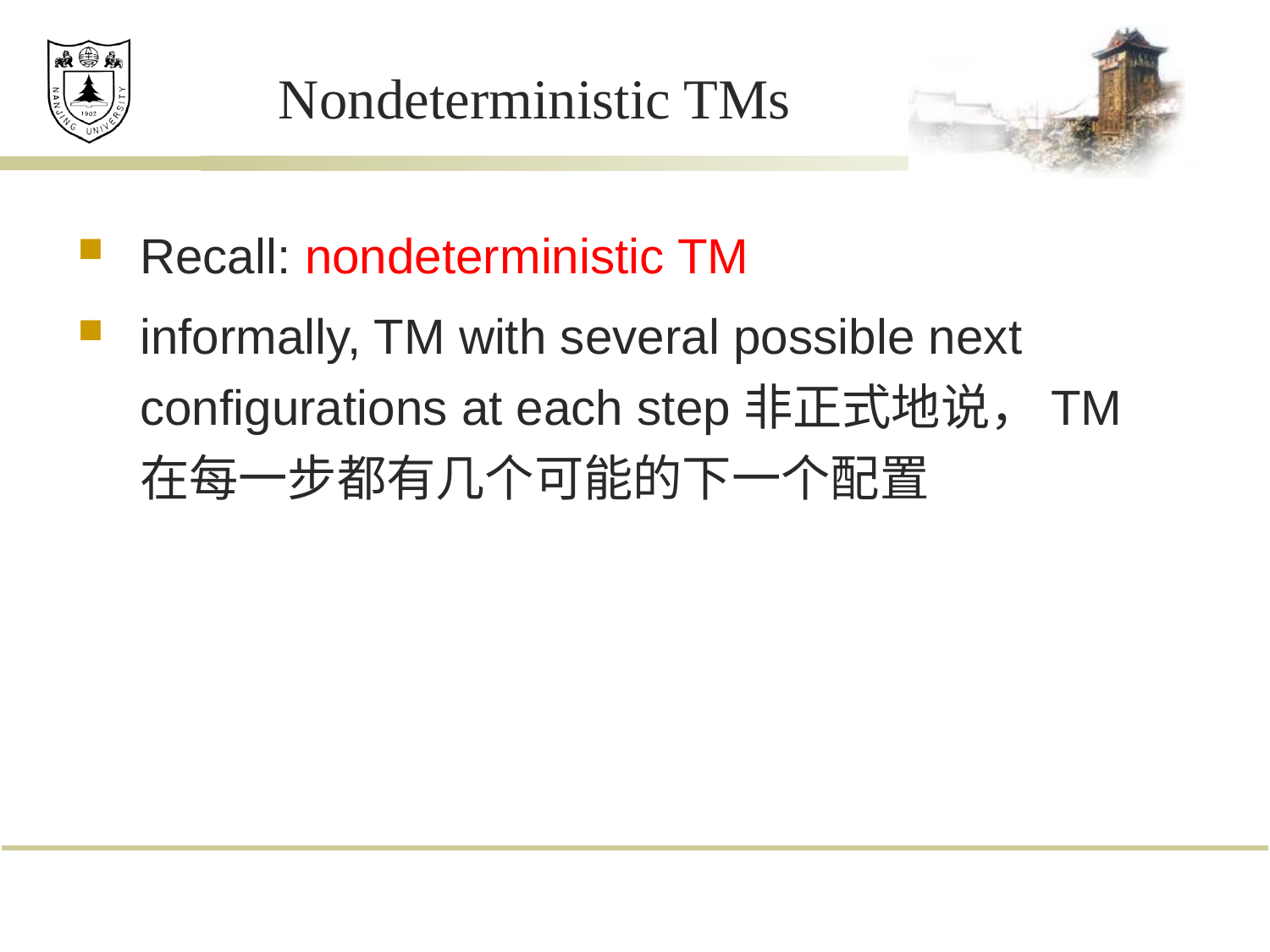

# Nondeterministic TMs
Recall: nondeterministic TM
informally, TM with several possible next configurations at each step非正式地说，TM在每一步都有几个可能的下一个配置
44